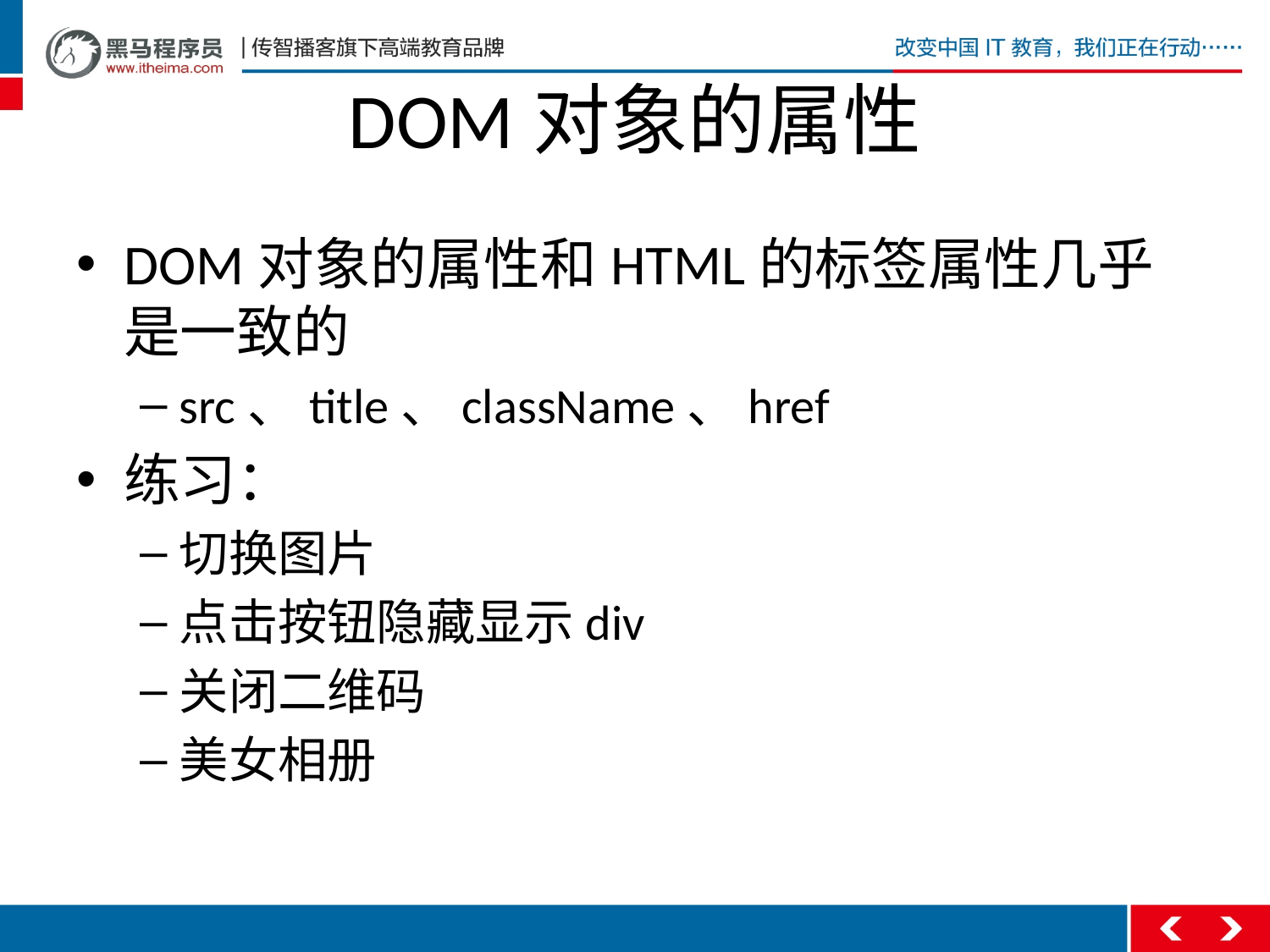

# DOM对象的属性
DOM对象的属性和HTML的标签属性几乎是一致的
src、title、className、href
练习：
切换图片
点击按钮隐藏显示div
关闭二维码
美女相册